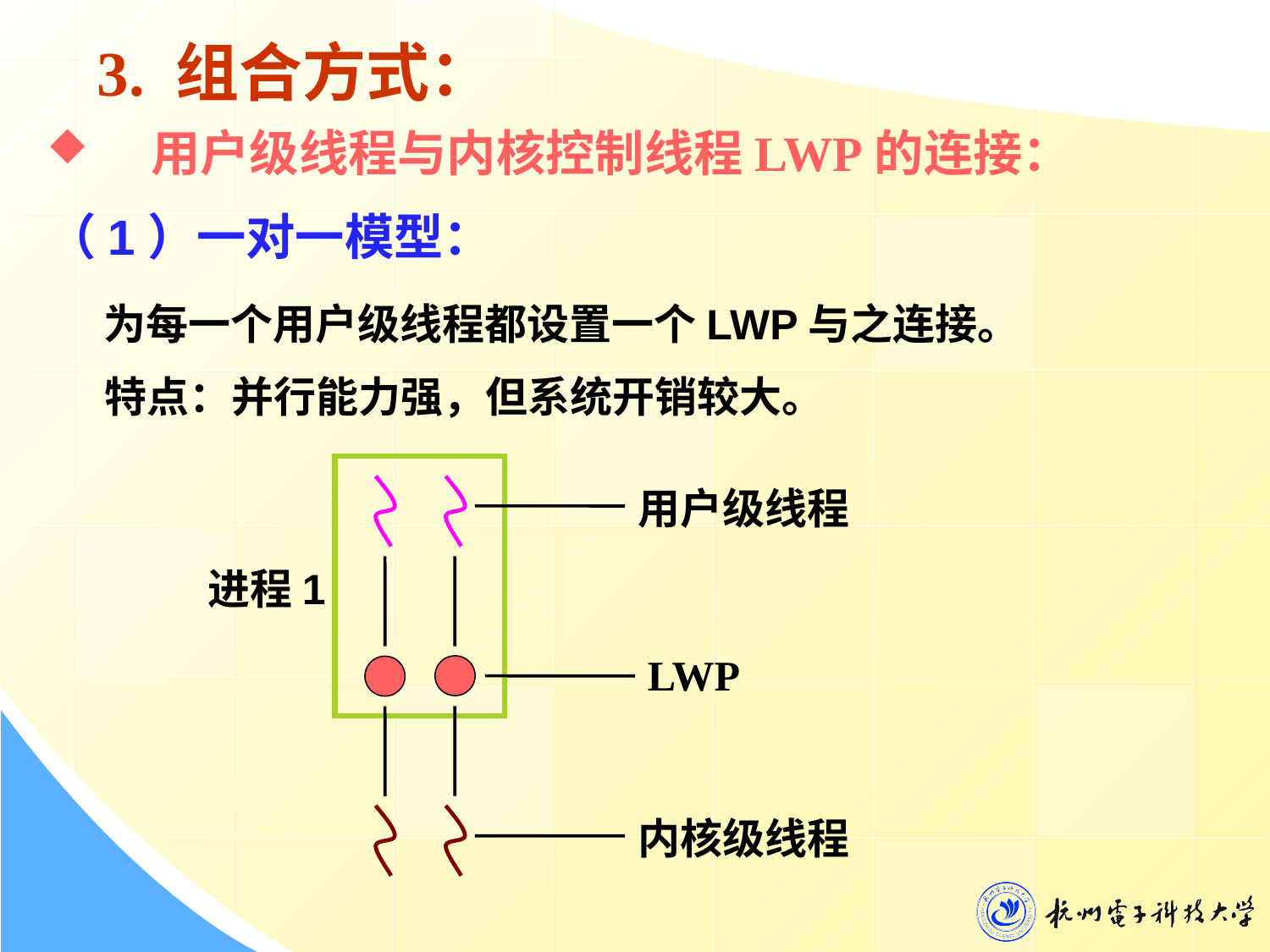

3. 组合方式：
 用户级线程与内核控制线程LWP的连接：
（1）一对一模型：
    为每一个用户级线程都设置一个LWP与之连接。
     特点：并行能力强，但系统开销较大。

用户级线程

进程1

LWP

内核级线程